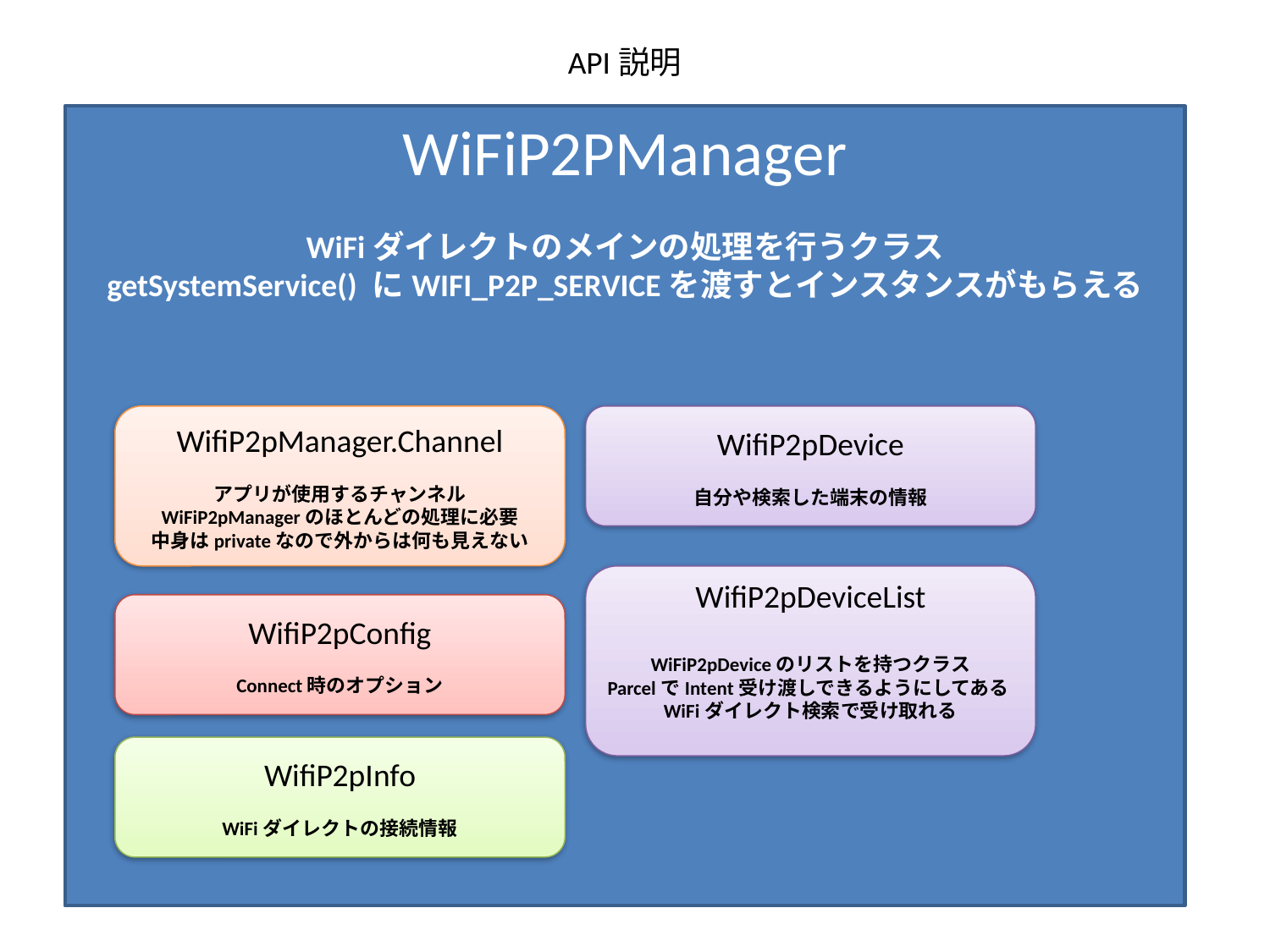

API説明
WiFiP2PManager

WiFiダイレクトのメインの処理を行うクラス
getSystemService() にWIFI_P2P_SERVICEを渡すとインスタンスがもらえる

WifiP2pManager.Channel

アプリが使用するチャンネル
WiFiP2pManagerのほとんどの処理に必要
中身はprivateなので外からは何も見えない

WifiP2pDevice

自分や検索した端末の情報
WifiP2pDeviceList

WiFiP2pDeviceのリストを持つクラス
ParcelでIntent受け渡しできるようにしてあるWiFiダイレクト検索で受け取れる

WifiP2pConfig

Connect時のオプション
WifiP2pInfo

WiFiダイレクトの接続情報